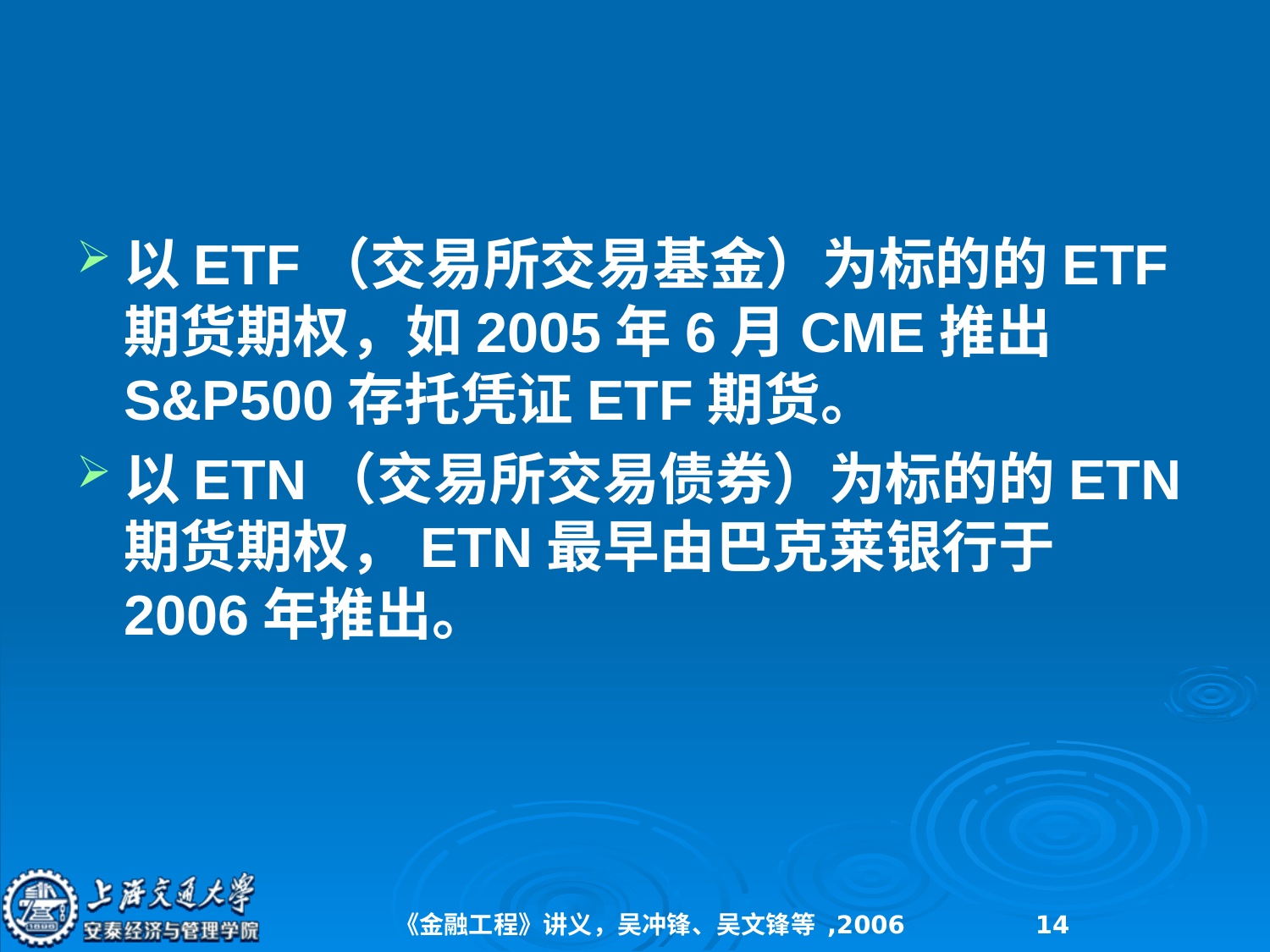

#
以ETF（交易所交易基金）为标的的ETF期货期权，如2005年6月CME推出S&P500存托凭证ETF期货。
以ETN（交易所交易债券）为标的的ETN期货期权，ETN最早由巴克莱银行于2006年推出。